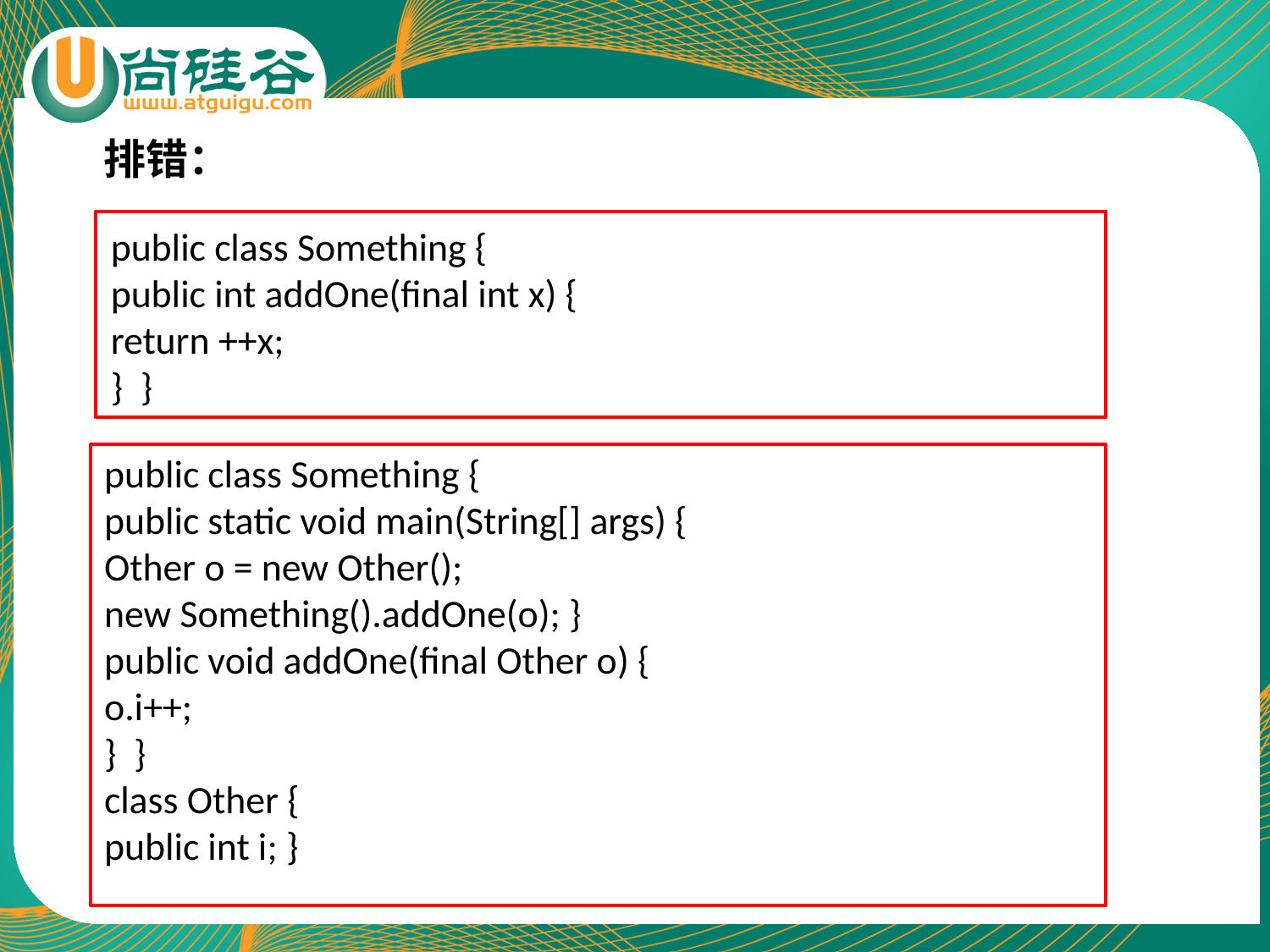

排错：

public class Something {
public int addOne(final int x) {
return ++x;
}  }
public class Something {
public static void main(String[] args) {
Other o = new Other();
new Something().addOne(o); }
public void addOne(final Other o) {
o.i++;
}  }
class Other {
public int i; }